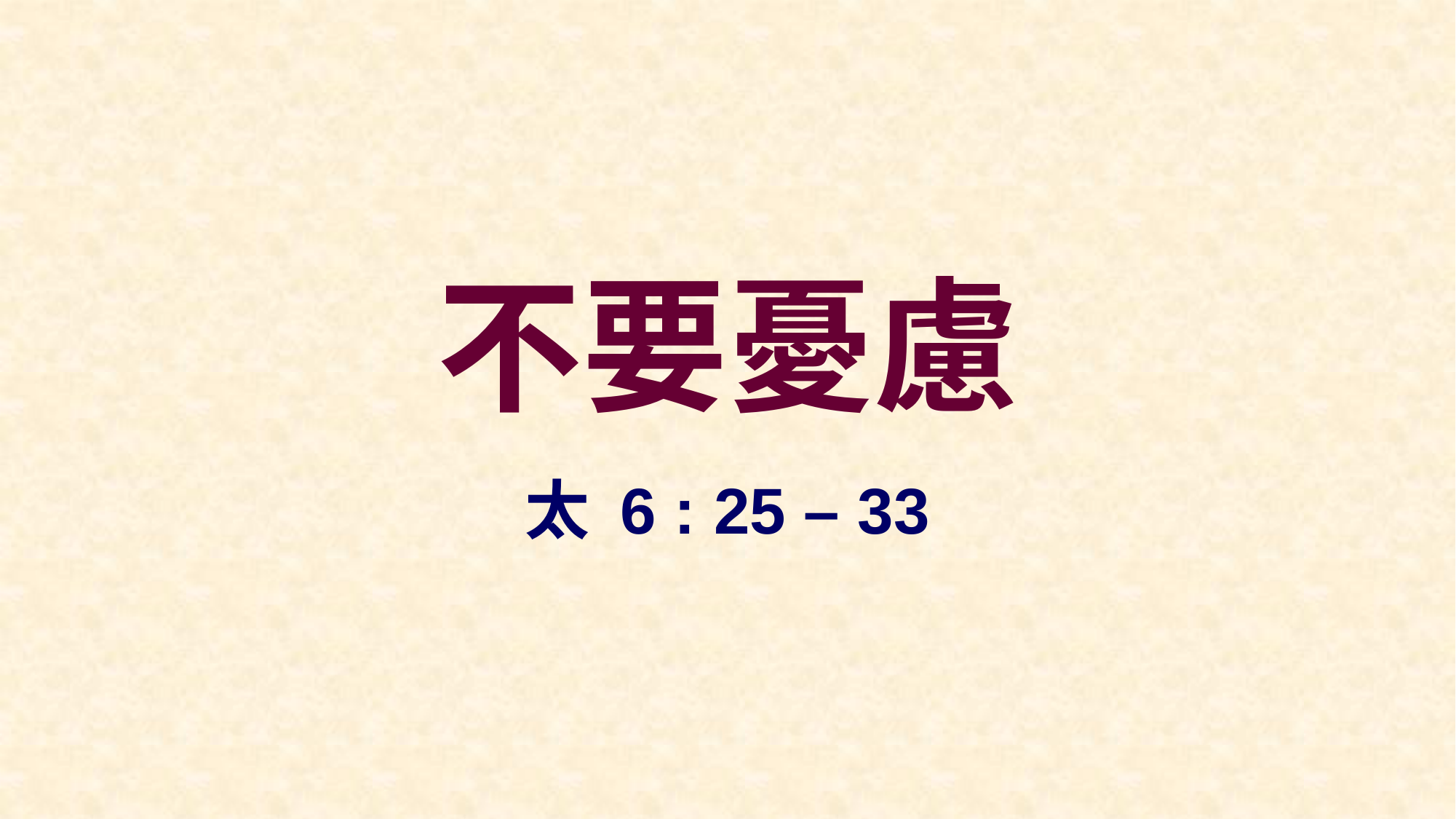

# 不要憂慮
太 6 : 25 – 33